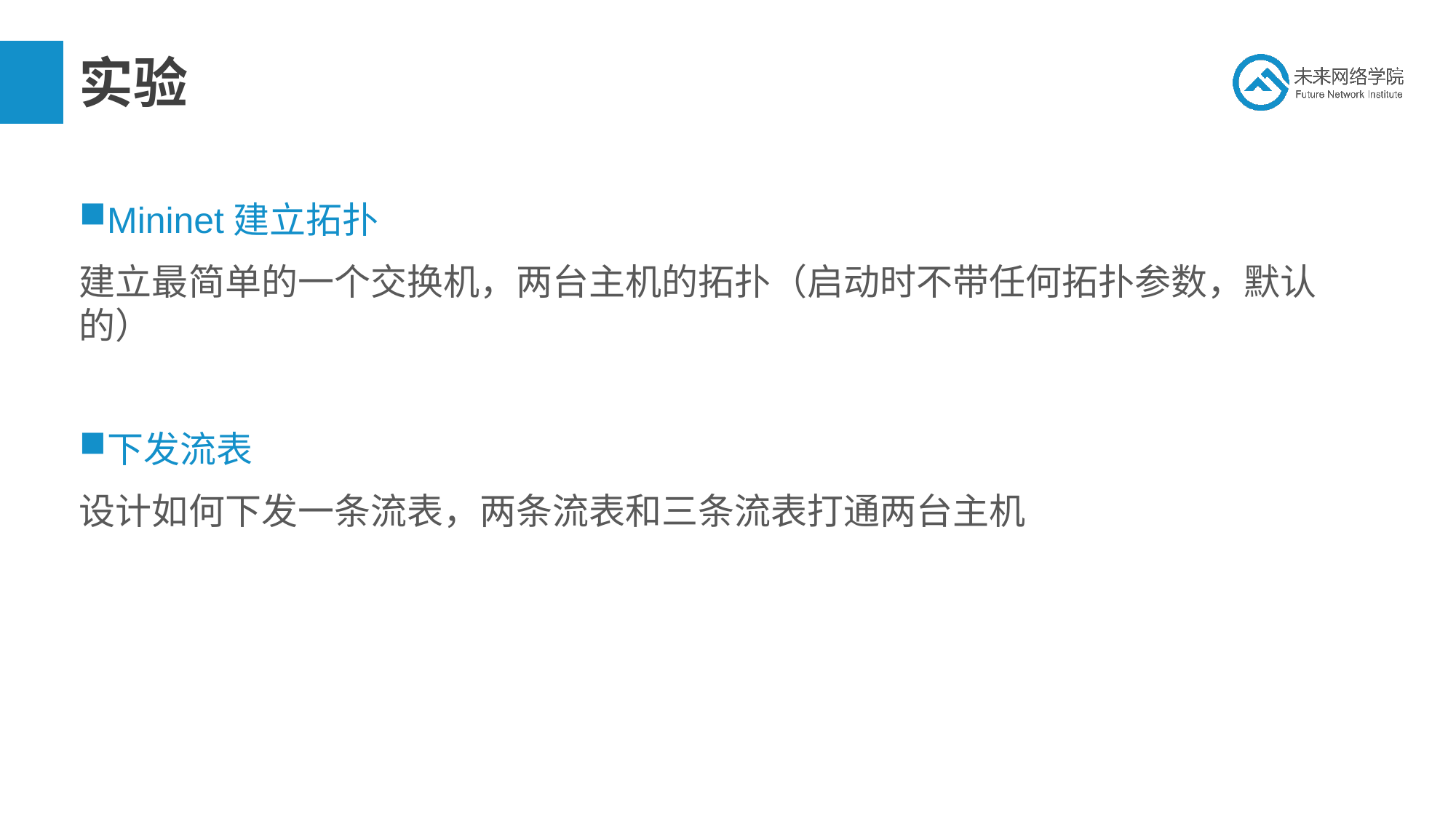

# 实验
Mininet建立拓扑
建立最简单的一个交换机，两台主机的拓扑（启动时不带任何拓扑参数，默认的）

下发流表
设计如何下发一条流表，两条流表和三条流表打通两台主机